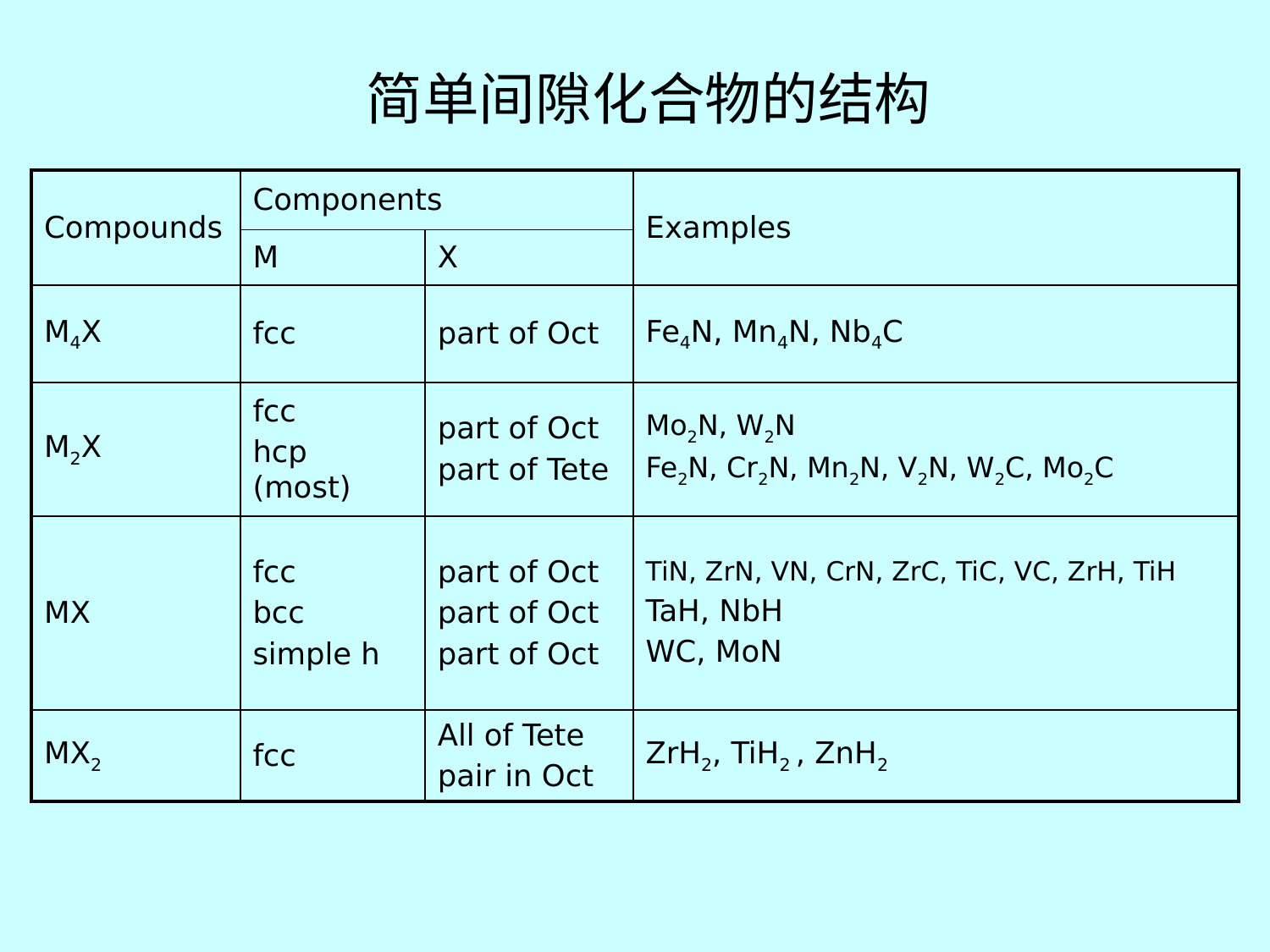

简单间隙化合物的结构
| Compounds | Components |  | Examples |
| --- | --- | --- | --- |
|  | M | X |  |
| M4X | fcc | part of Oct | Fe4N, Mn4N, Nb4C |
| M2X | fcc hcp (most) | part of Oct part of Tete | Mo2N, W2N Fe2N, Cr2N, Mn2N, V2N, W2C, Mo2C |
| MX | fcc bcc simple h | part of Oct part of Oct part of Oct | TiN, ZrN, VN, CrN, ZrC, TiC, VC, ZrH, TiH TaH, NbH WC, MoN |
| MX2 | fcc | All of Tete pair in Oct | ZrH2, TiH2 , ZnH2 |